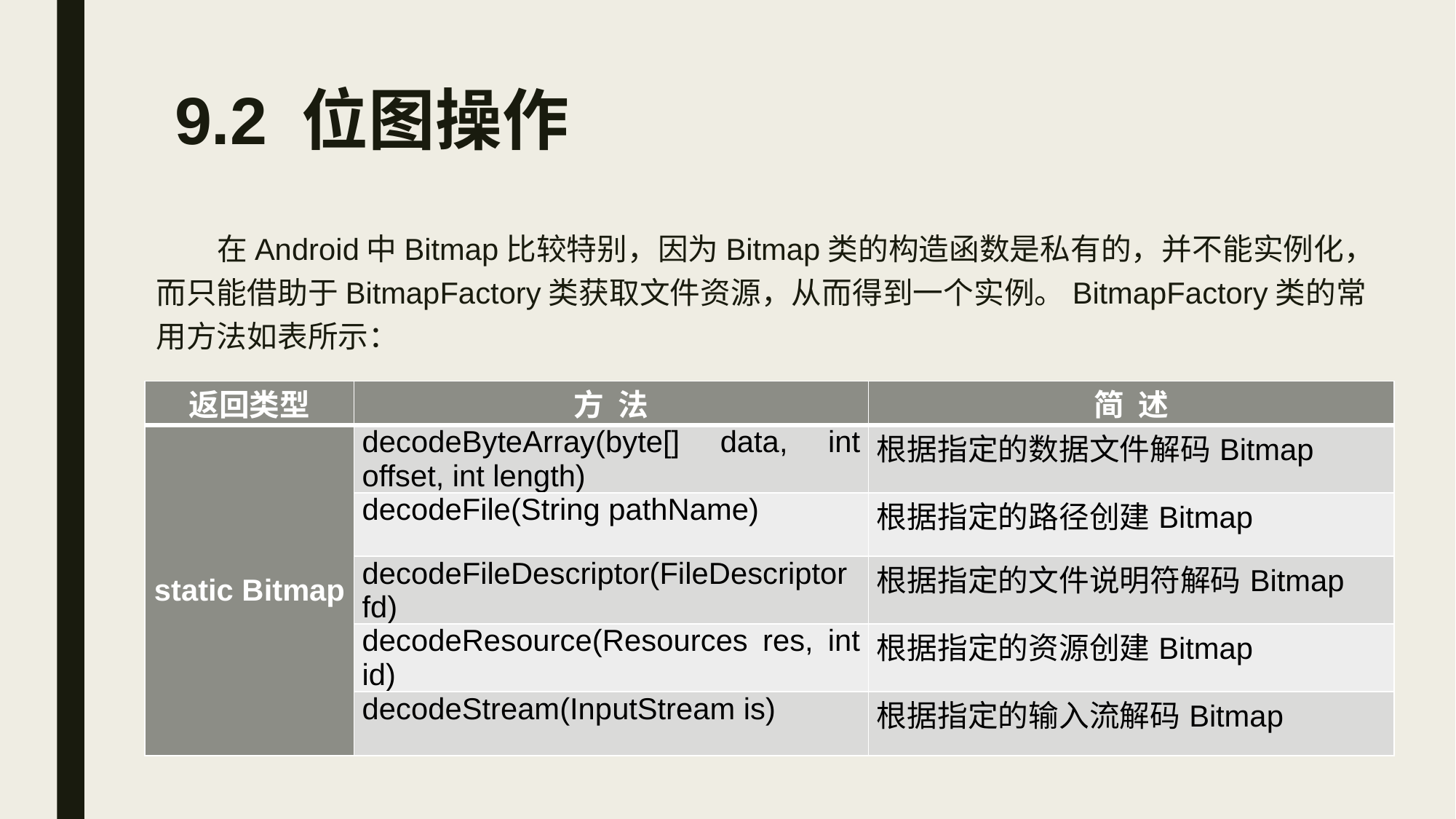

# 9.2 位图操作
        在Android中Bitmap比较特别，因为Bitmap类的构造函数是私有的，并不能实例化，而只能借助于BitmapFactory类获取文件资源，从而得到一个实例。BitmapFactory类的常用方法如表所示：

| 返回类型 | 方 法 | 简 述 |
| --- | --- | --- |
| static Bitmap | decodeByteArray(byte[] data, int offset, int length) | 根据指定的数据文件解码Bitmap |
|  | decodeFile(String pathName) | 根据指定的路径创建Bitmap |
|  | decodeFileDescriptor(FileDescriptor fd) | 根据指定的文件说明符解码Bitmap |
|  | decodeResource(Resources res, int id) | 根据指定的资源创建Bitmap |
|  | decodeStream(InputStream is) | 根据指定的输入流解码Bitmap |